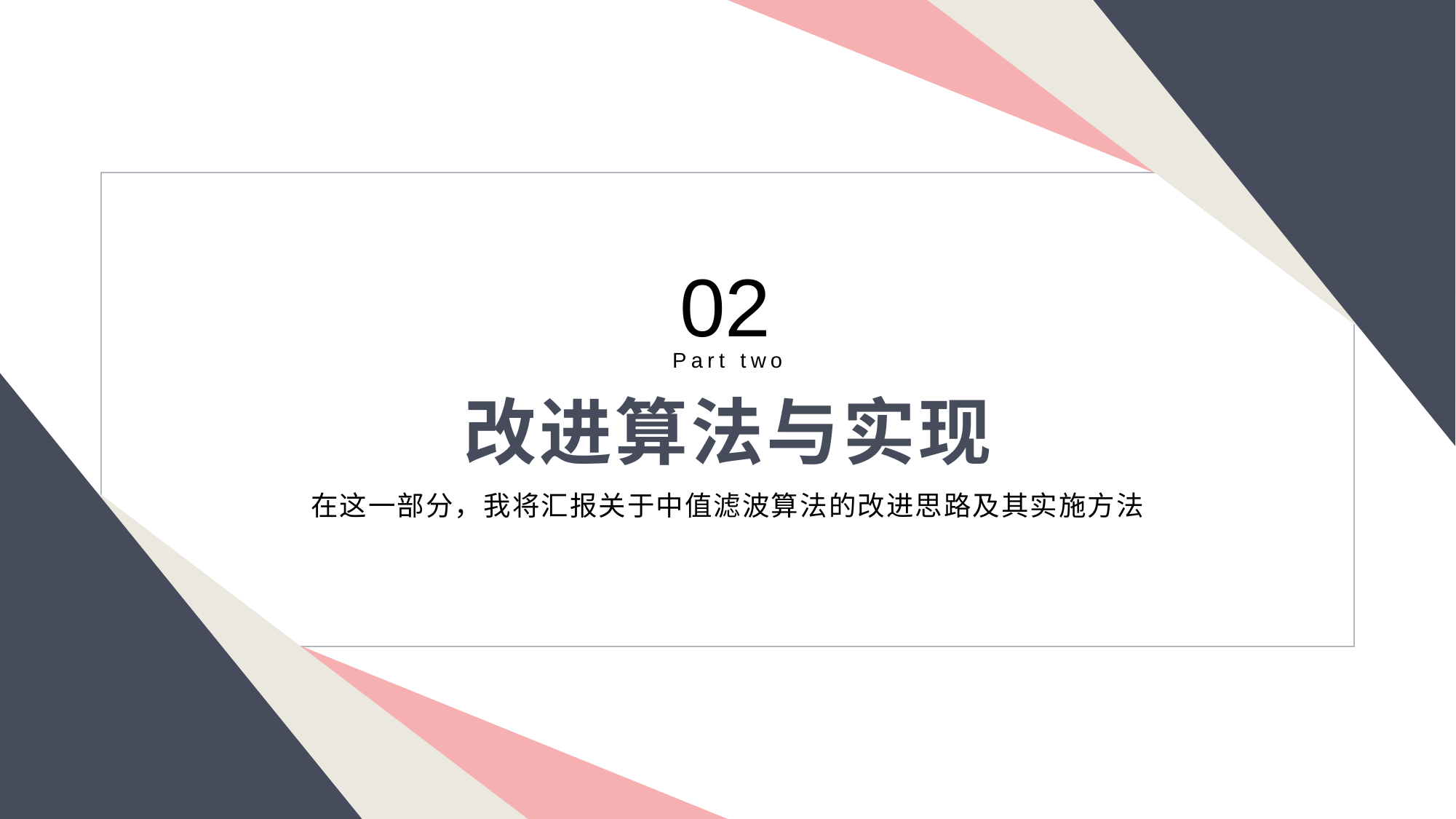

02
Part two
改进算法与实现
在这一部分，我将汇报关于中值滤波算法的改进思路及其实施方法